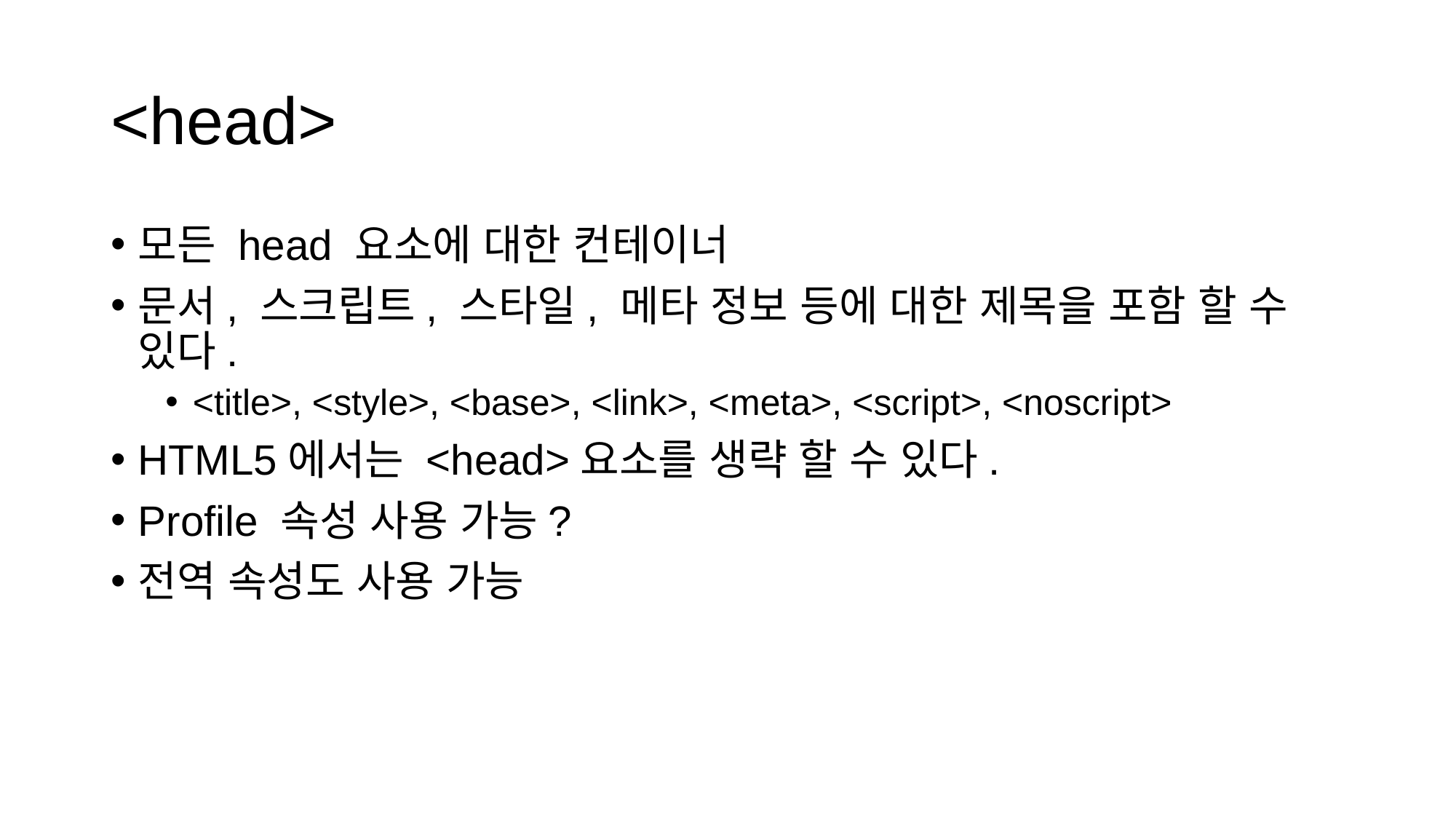

# <head>
모든 head 요소에 대한 컨테이너
문서, 스크립트, 스타일, 메타 정보 등에 대한 제목을 포함 할 수 있다.
<title>, <style>, <base>, <link>, <meta>, <script>, <noscript>
HTML5에서는 <head>요소를 생략 할 수 있다.
Profile 속성 사용 가능?
전역 속성도 사용 가능